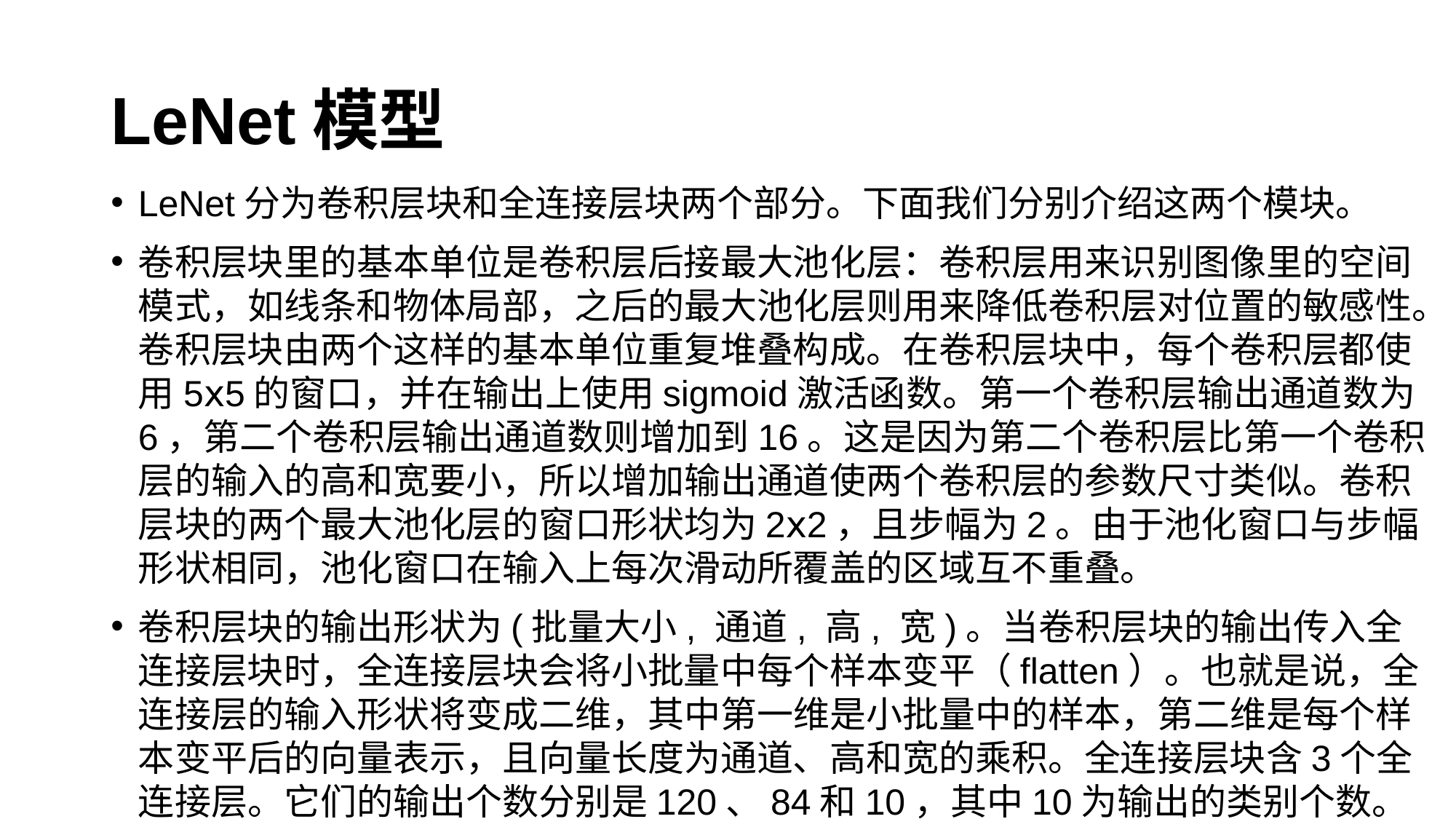

# LeNet模型
LeNet分为卷积层块和全连接层块两个部分。下面我们分别介绍这两个模块。
卷积层块里的基本单位是卷积层后接最大池化层：卷积层用来识别图像里的空间模式，如线条和物体局部，之后的最大池化层则用来降低卷积层对位置的敏感性。卷积层块由两个这样的基本单位重复堆叠构成。在卷积层块中，每个卷积层都使用5ⅹ5的窗口，并在输出上使用sigmoid激活函数。第一个卷积层输出通道数为6，第二个卷积层输出通道数则增加到16。这是因为第二个卷积层比第一个卷积层的输入的高和宽要小，所以增加输出通道使两个卷积层的参数尺寸类似。卷积层块的两个最大池化层的窗口形状均为2ⅹ2，且步幅为2。由于池化窗口与步幅形状相同，池化窗口在输入上每次滑动所覆盖的区域互不重叠。
卷积层块的输出形状为(批量大小, 通道, 高, 宽)。当卷积层块的输出传入全连接层块时，全连接层块会将小批量中每个样本变平（flatten）。也就是说，全连接层的输入形状将变成二维，其中第一维是小批量中的样本，第二维是每个样本变平后的向量表示，且向量长度为通道、高和宽的乘积。全连接层块含3个全连接层。它们的输出个数分别是120、84和10，其中10为输出的类别个数。